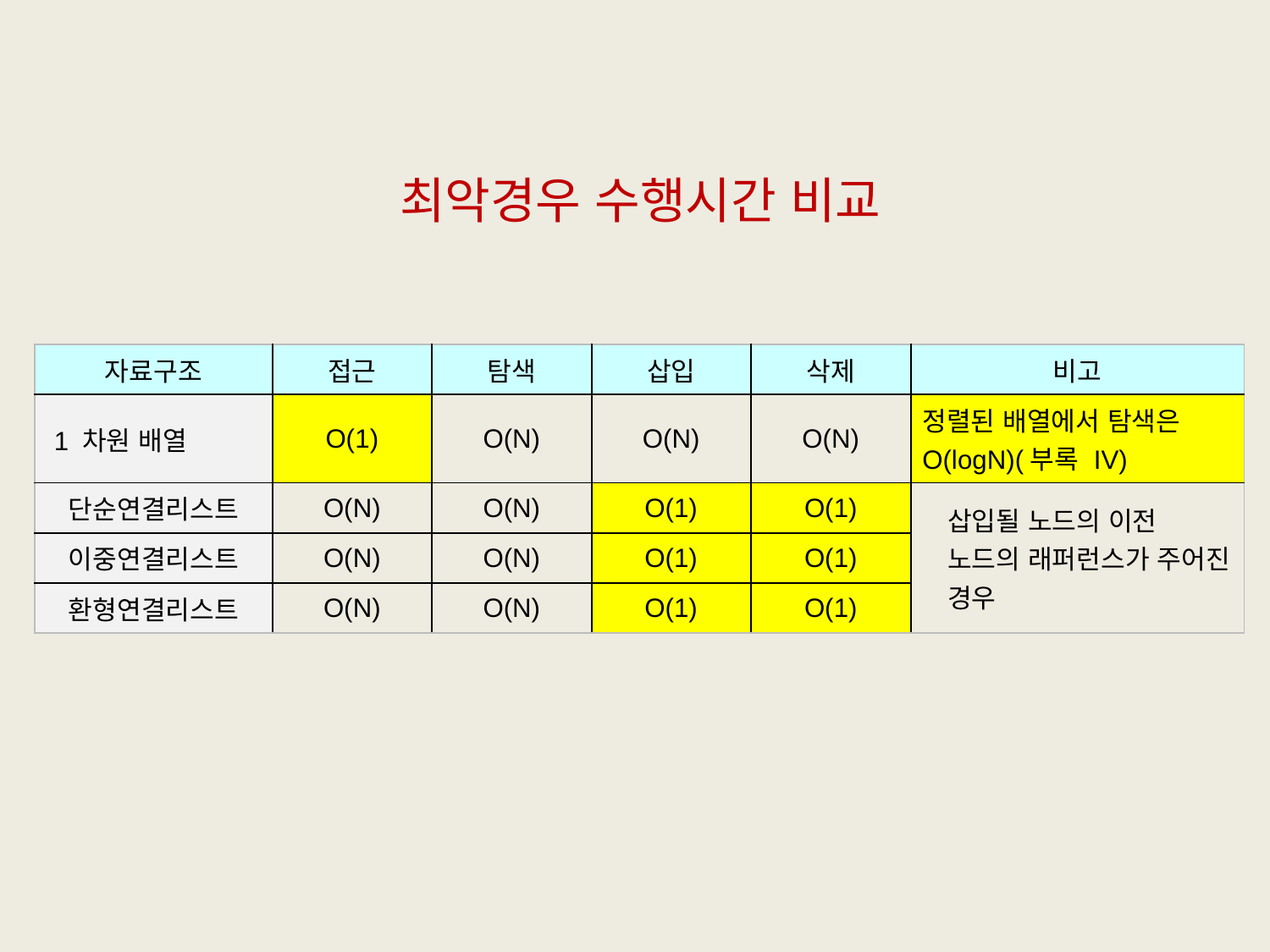

최악경우 수행시간 비교
| 자료구조 | 접근 | 탐색 | 삽입 | 삭제 | 비고 |
| --- | --- | --- | --- | --- | --- |
| 1 차원 배열 | O(1) | O(N) | O(N) | O(N) | 정렬된 배열에서 탐색은 O(logN)(부록 IV) |
| 단순연결리스트 | O(N) | O(N) | O(1) | O(1) | 삽입될 노드의 이전 노드의 래퍼런스가 주어진 경우 |
| 이중연결리스트 | O(N) | O(N) | O(1) | O(1) |  |
| 환형연결리스트 | O(N) | O(N) | O(1) | O(1) |  |